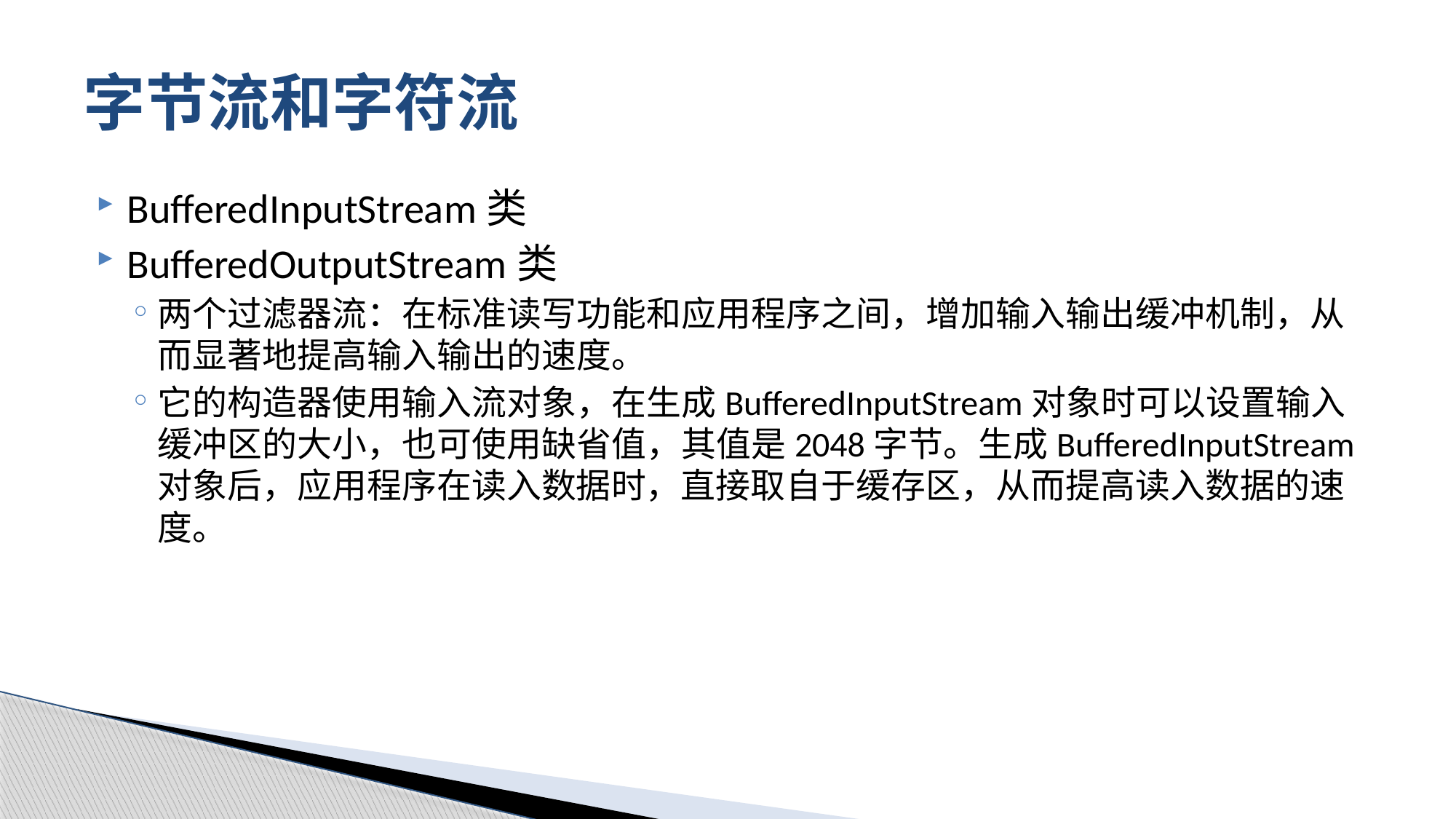

# 字节流和字符流
BufferedInputStream类
BufferedOutputStream类
两个过滤器流：在标准读写功能和应用程序之间，增加输入输出缓冲机制，从而显著地提高输入输出的速度。
它的构造器使用输入流对象，在生成BufferedInputStream对象时可以设置输入缓冲区的大小，也可使用缺省值，其值是2048字节。生成BufferedInputStream对象后，应用程序在读入数据时，直接取自于缓存区，从而提高读入数据的速度。